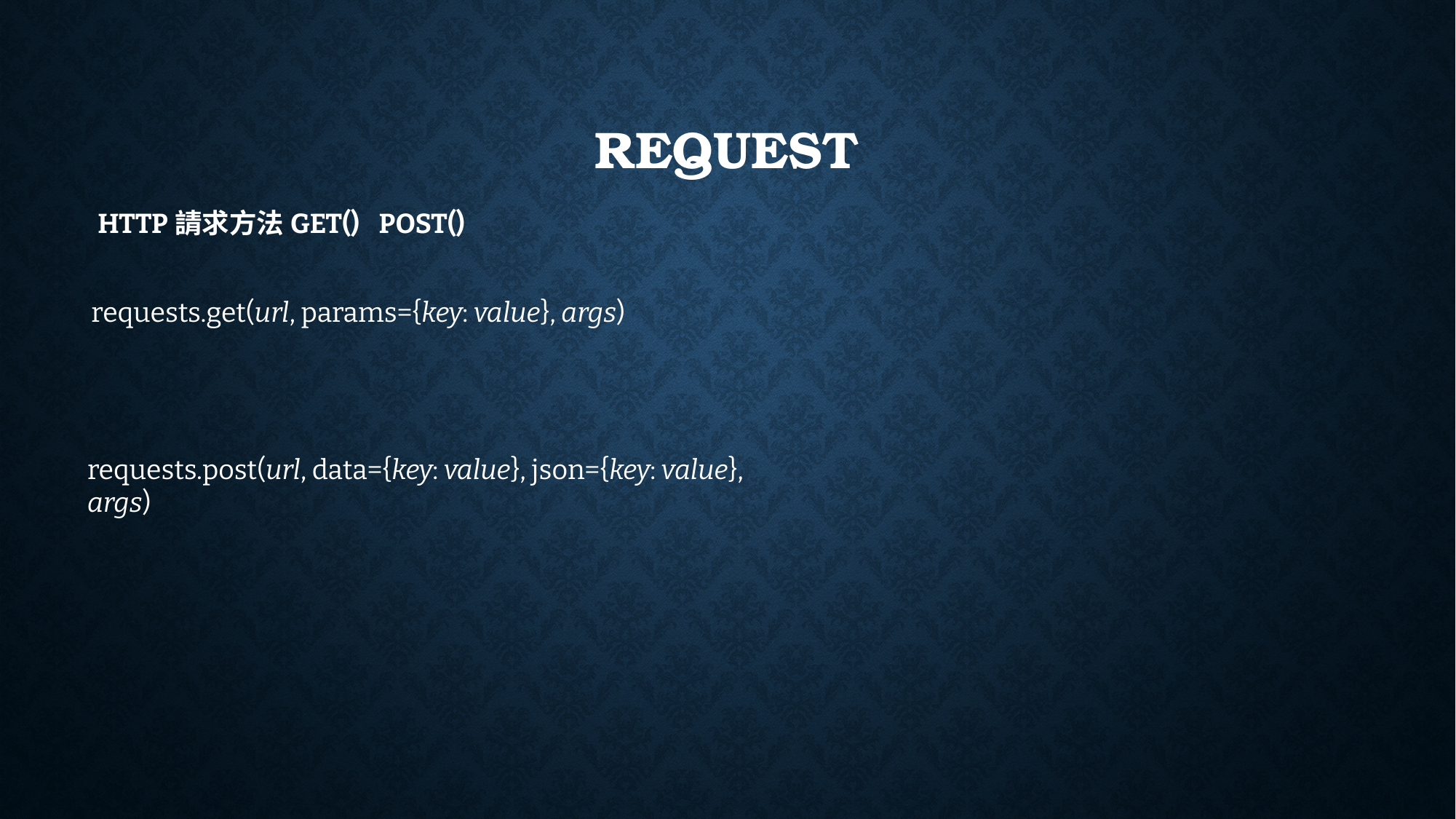

# request
HTTP請求方法GET()    POST()
requests.get(url, params={key: value}, args)
requests.post(url, data={key: value}, json={key: value}, args)